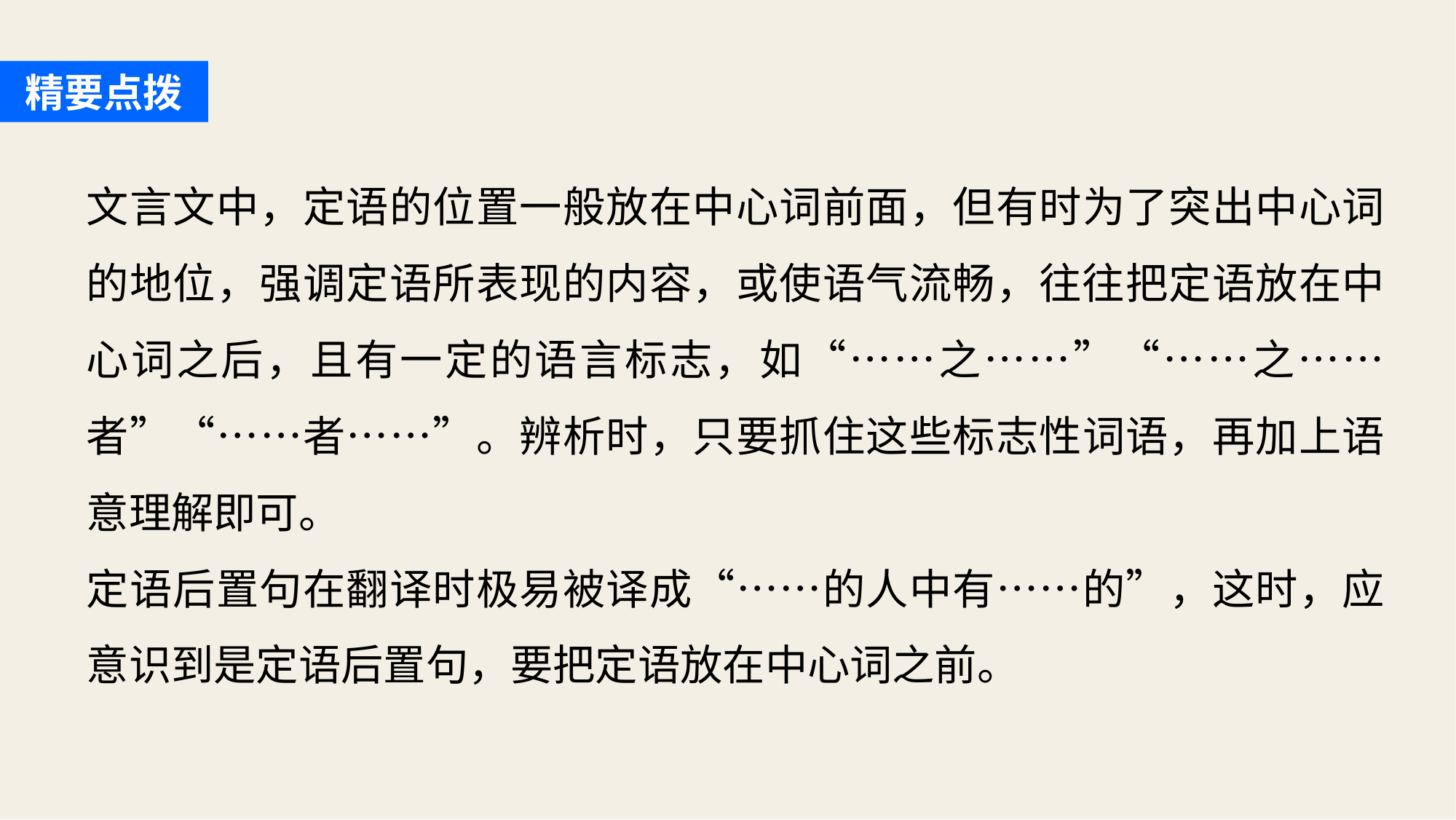

精要点拨
文言文中，定语的位置一般放在中心词前面，但有时为了突出中心词的地位，强调定语所表现的内容，或使语气流畅，往往把定语放在中心词之后，且有一定的语言标志，如“……之……”“……之……者”“……者……”。辨析时，只要抓住这些标志性词语，再加上语意理解即可。
定语后置句在翻译时极易被译成“……的人中有……的”，这时，应意识到是定语后置句，要把定语放在中心词之前。